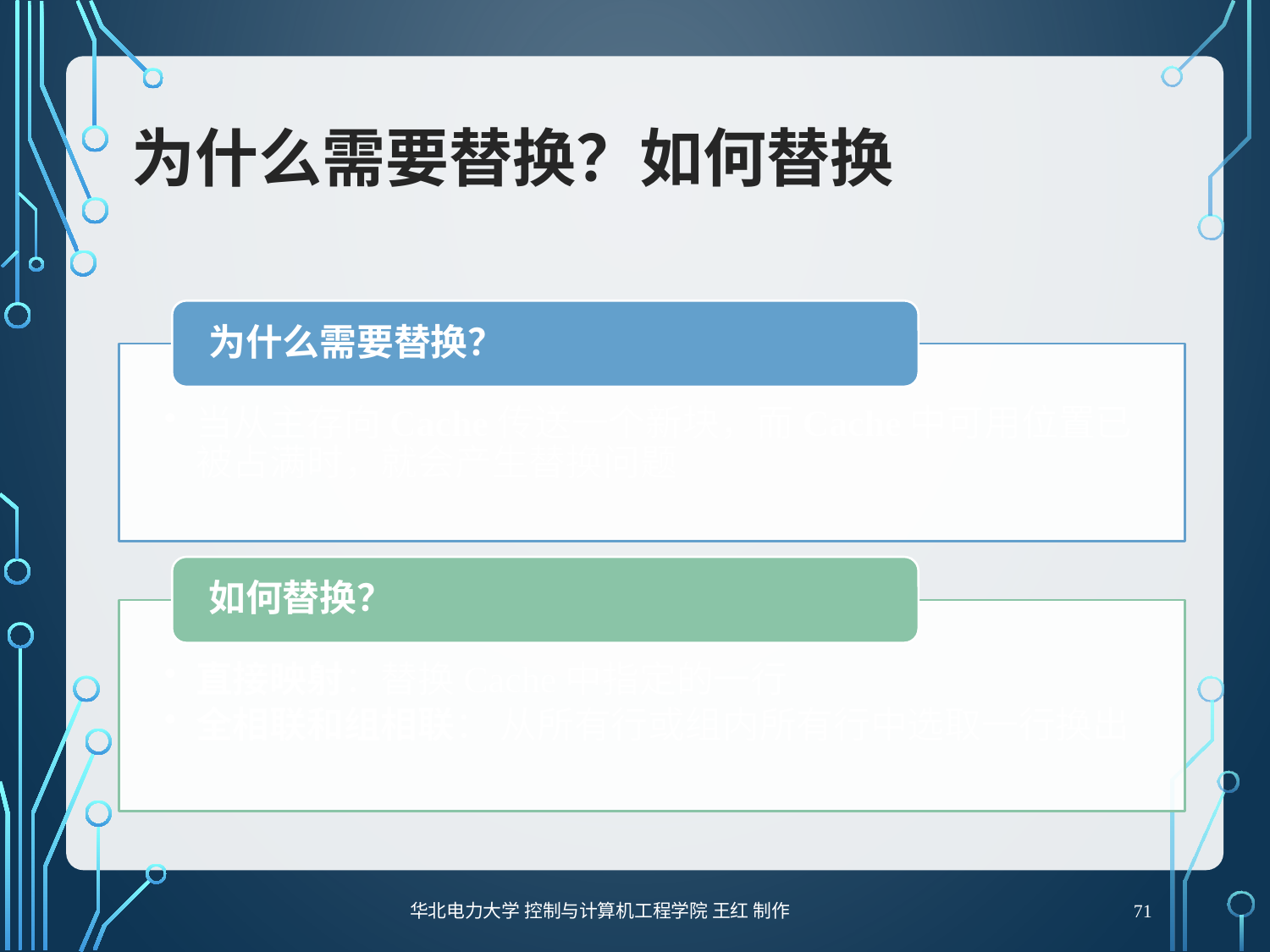

# 为什么需要替换？如何替换
当从主存向Cache传送一个新块，而Cache中可用位置已被占满时，就会产生替换问题
为什么需要替换？
直接映射：替换Cache中指定的一行
全相联和组相联： 从所有行或组内所有行中选取一行换出
如何替换？
71
华北电力大学 控制与计算机工程学院 王红 制作